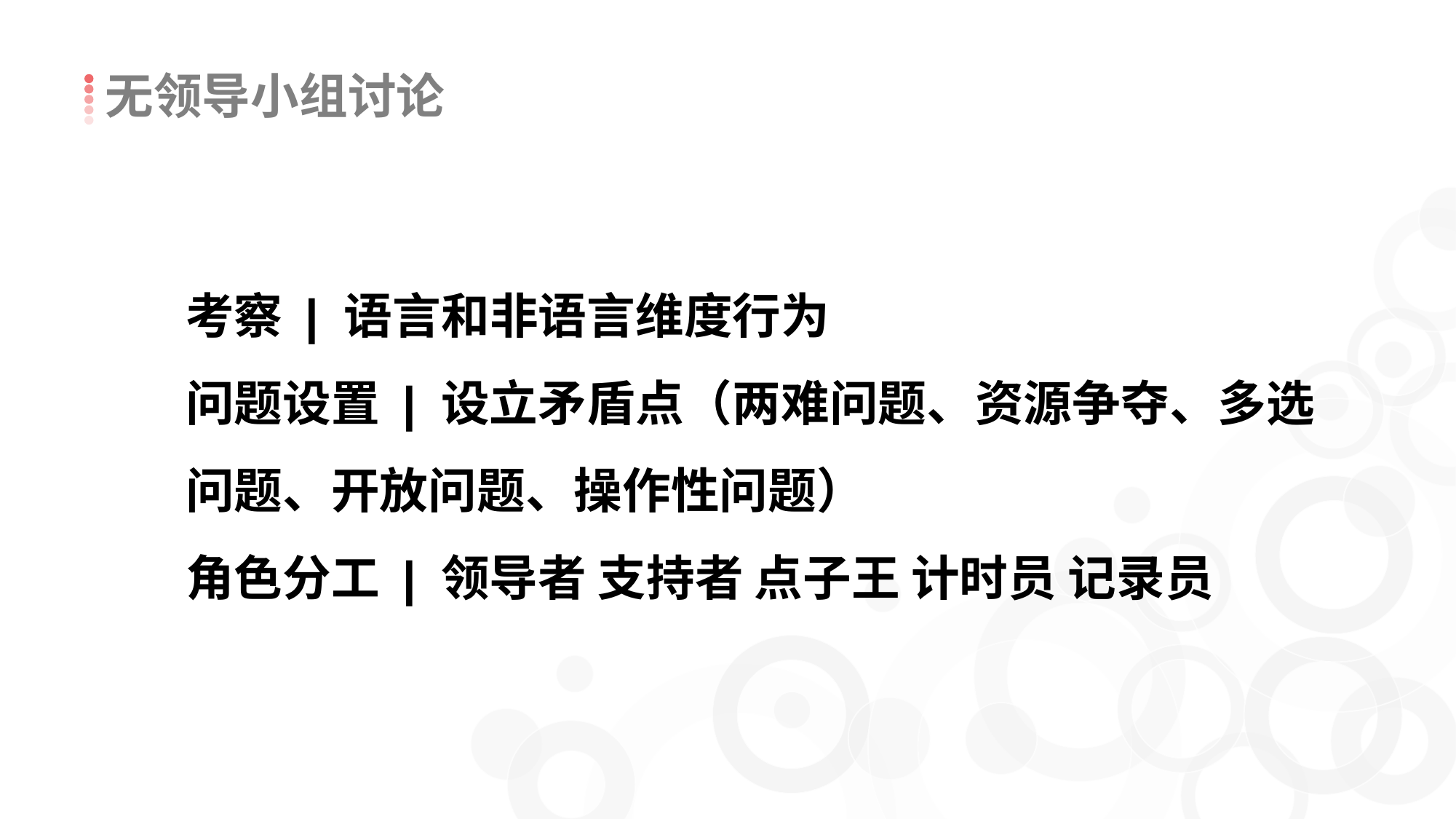

无领导小组讨论

考察 | 语言和非语言维度行为
问题设置 | 设立矛盾点（两难问题、资源争夺、多选问题、开放问题、操作性问题）
角色分工 | 领导者 支持者 点子王 计时员 记录员